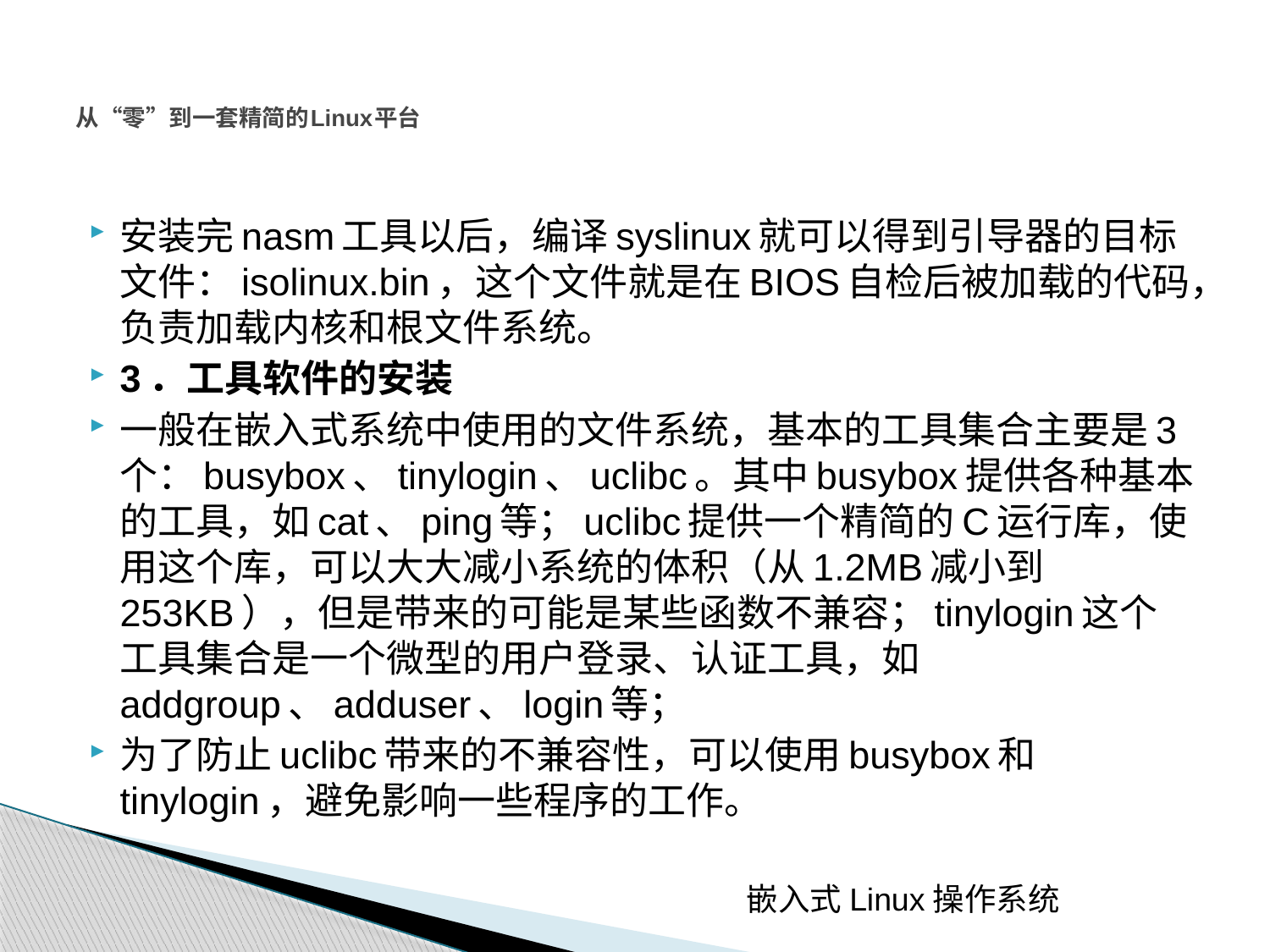

# 从“零”到一套精简的Linux平台
安装完nasm工具以后，编译syslinux就可以得到引导器的目标文件：isolinux.bin，这个文件就是在BIOS自检后被加载的代码，负责加载内核和根文件系统。
3．工具软件的安装
一般在嵌入式系统中使用的文件系统，基本的工具集合主要是3个：busybox、tinylogin、uclibc。其中busybox提供各种基本的工具，如cat、ping等；uclibc提供一个精简的C运行库，使用这个库，可以大大减小系统的体积（从1.2MB减小到253KB），但是带来的可能是某些函数不兼容；tinylogin这个工具集合是一个微型的用户登录、认证工具，如addgroup、adduser、login等；
为了防止uclibc带来的不兼容性，可以使用busybox和tinylogin，避免影响一些程序的工作。
嵌入式Linux操作系统